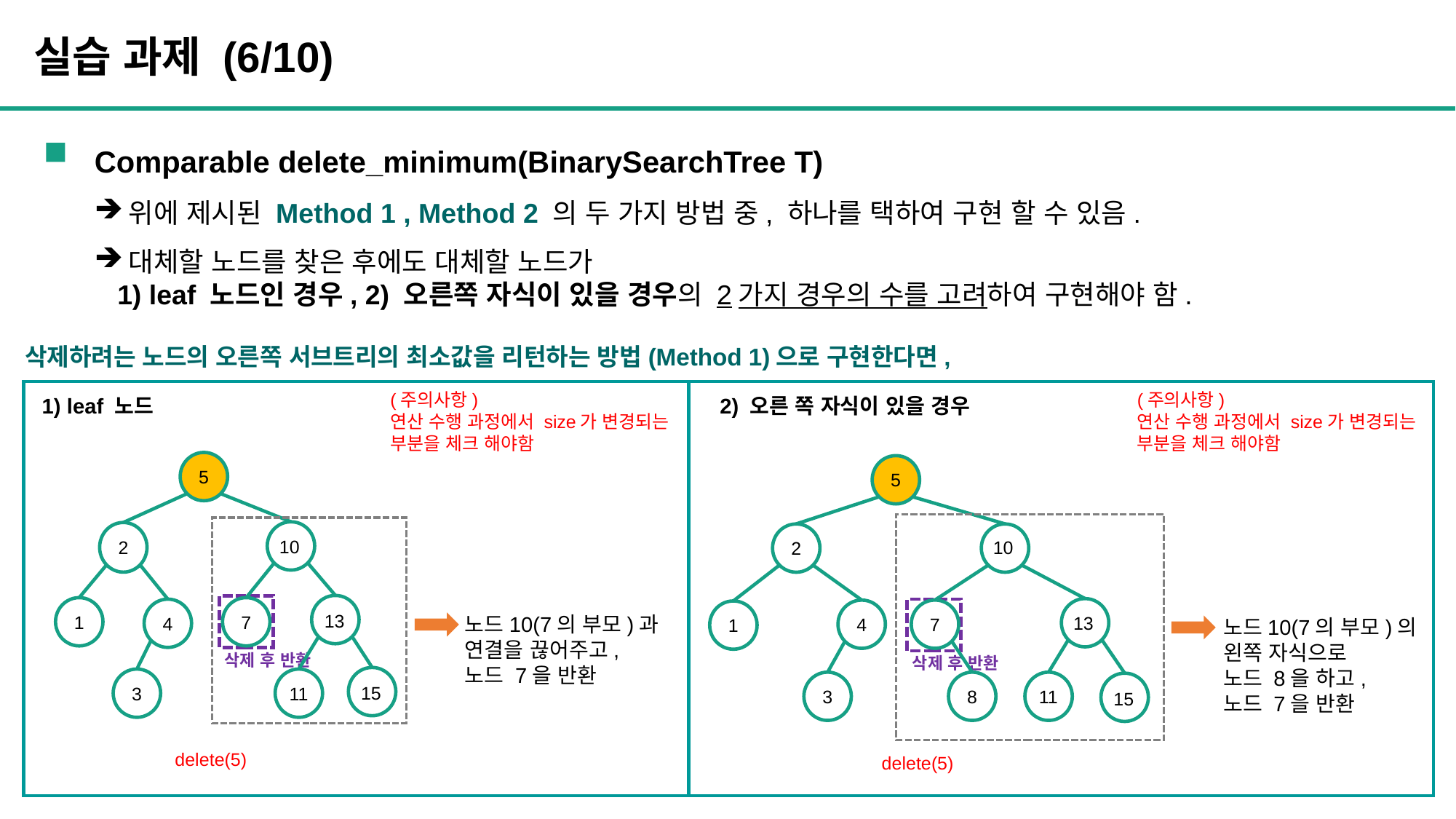

실습 과제 (6/10)
Comparable delete_minimum(BinarySearchTree T)
위에 제시된 Method 1 , Method 2 의 두 가지 방법 중, 하나를 택하여 구현 할 수 있음.
대체할 노드를 찾은 후에도 대체할 노드가
   1) leaf 노드인 경우, 2) 오른쪽 자식이 있을 경우의 2가지 경우의 수를 고려하여 구현해야 함.

삭제하려는 노드의 오른쪽 서브트리의 최소값을 리턴하는 방법(Method 1)으로 구현한다면,

(주의사항)
연산 수행 과정에서 size가 변경되는
부분을 체크 해야함
(주의사항)
연산 수행 과정에서 size가 변경되는
부분을 체크 해야함
1) leaf 노드
2) 오른 쪽 자식이 있을 경우
5

2
10
1
7
4
3

13
15
11

delete(5)
삭제 후 반환
5
2

10
7
4
1
8
3

13
11
15

delete(5)
삭제 후 반환
노드10(7의 부모)과
연결을 끊어주고,
노드 7을 반환
노드10(7의 부모)의
왼쪽 자식으로
노드 8을 하고,
노드 7을 반환